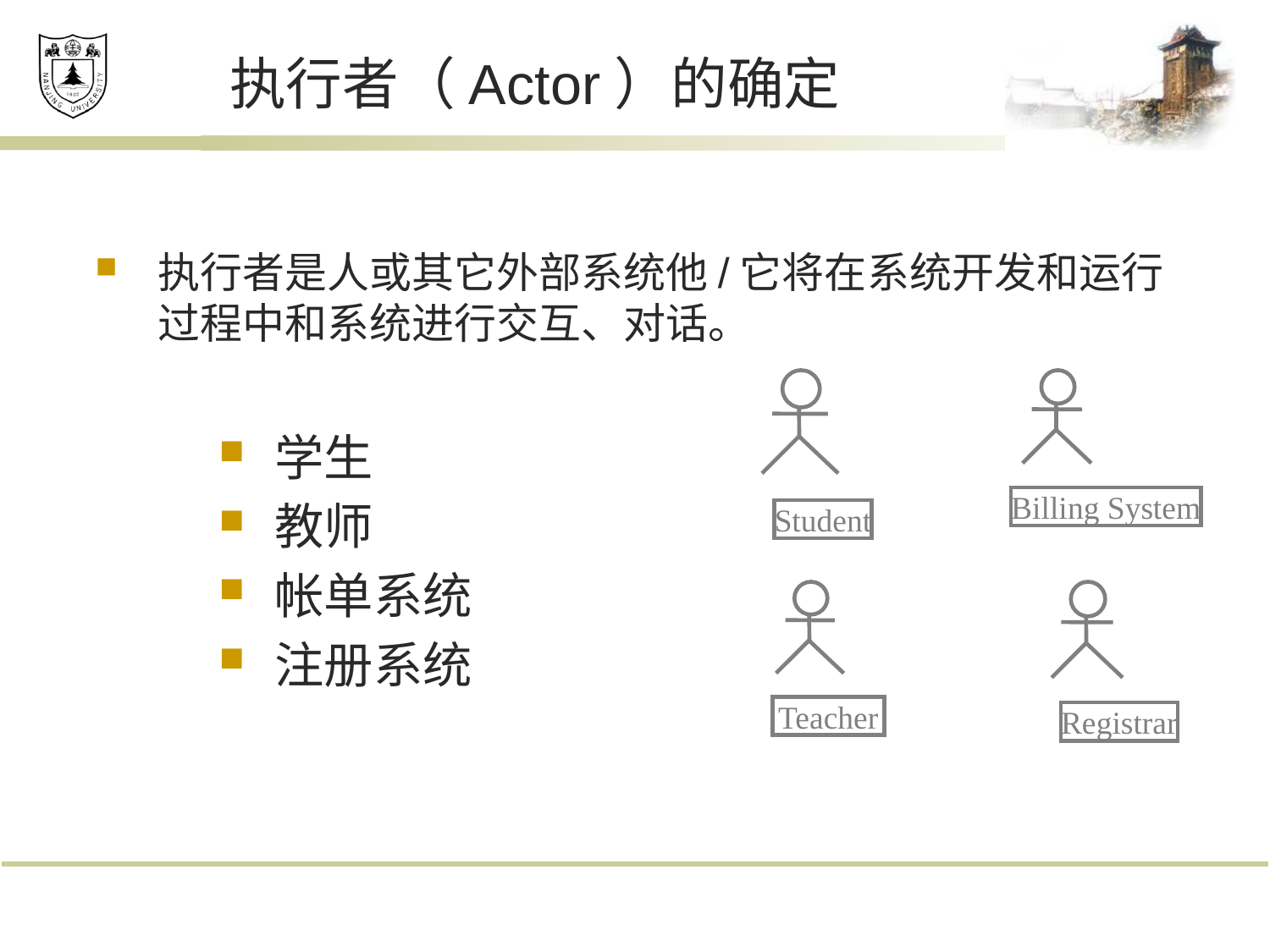

# 执行者（Actor）的确定
执行者是人或其它外部系统他/它将在系统开发和运行过程中和系统进行交互、对话。

学生
教师
帐单系统
注册系统

Student

Billing System

Registrar

Teacher